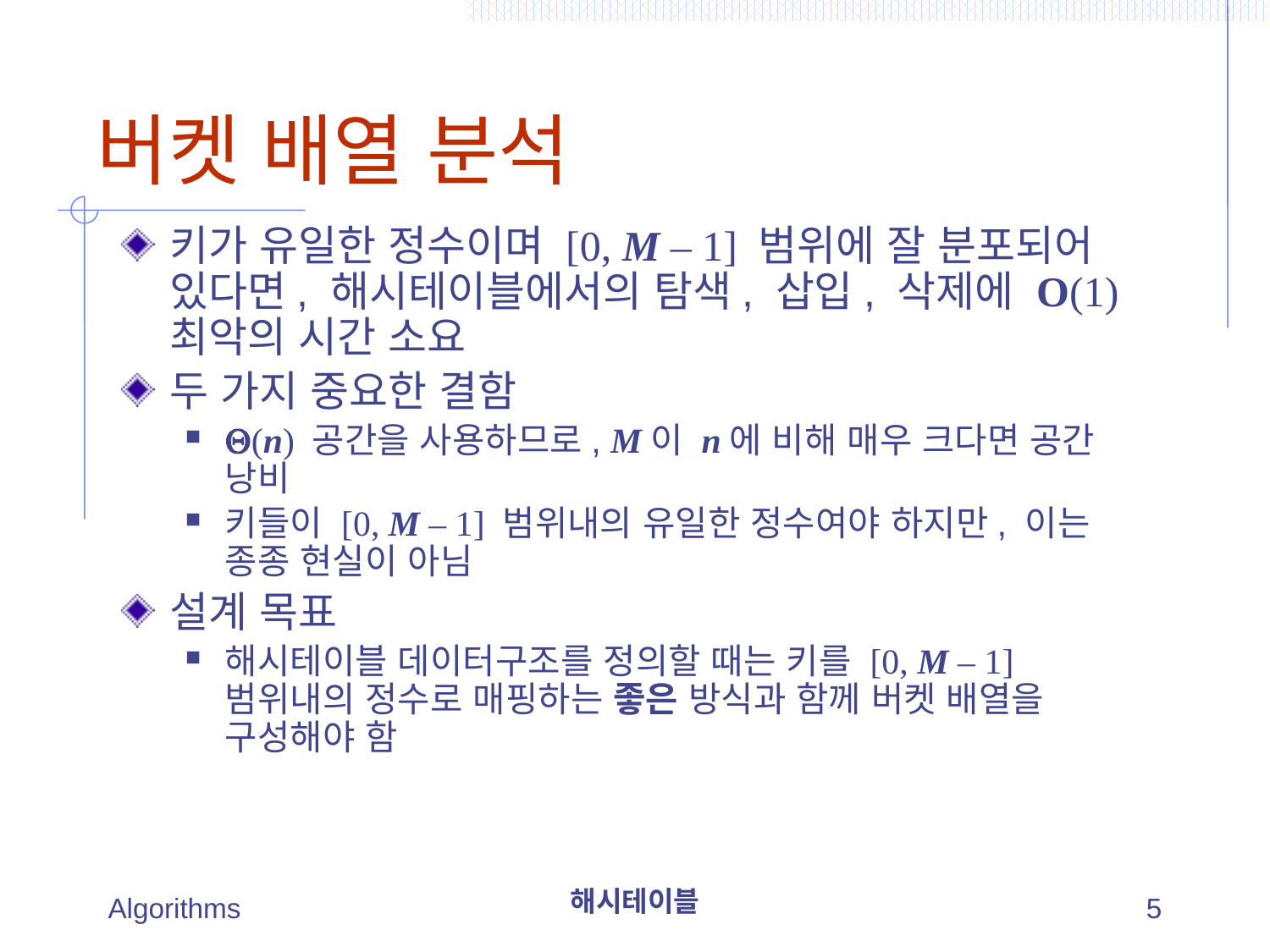

# 버켓 배열 분석
키가 유일한 정수이며 [0, M – 1] 범위에 잘 분포되어 있다면, 해시테이블에서의 탐색, 삽입, 삭제에 O(1) 최악의 시간 소요
두 가지 중요한 결함
Θ(n) 공간을 사용하므로, M이 n에 비해 매우 크다면 공간 낭비
키들이 [0, M – 1] 범위내의 유일한 정수여야 하지만, 이는 종종 현실이 아님
설계 목표
해시테이블 데이터구조를 정의할 때는 키를 [0, M – 1] 범위내의 정수로 매핑하는 좋은 방식과 함께 버켓 배열을 구성해야 함

Algorithms
해시테이블
5